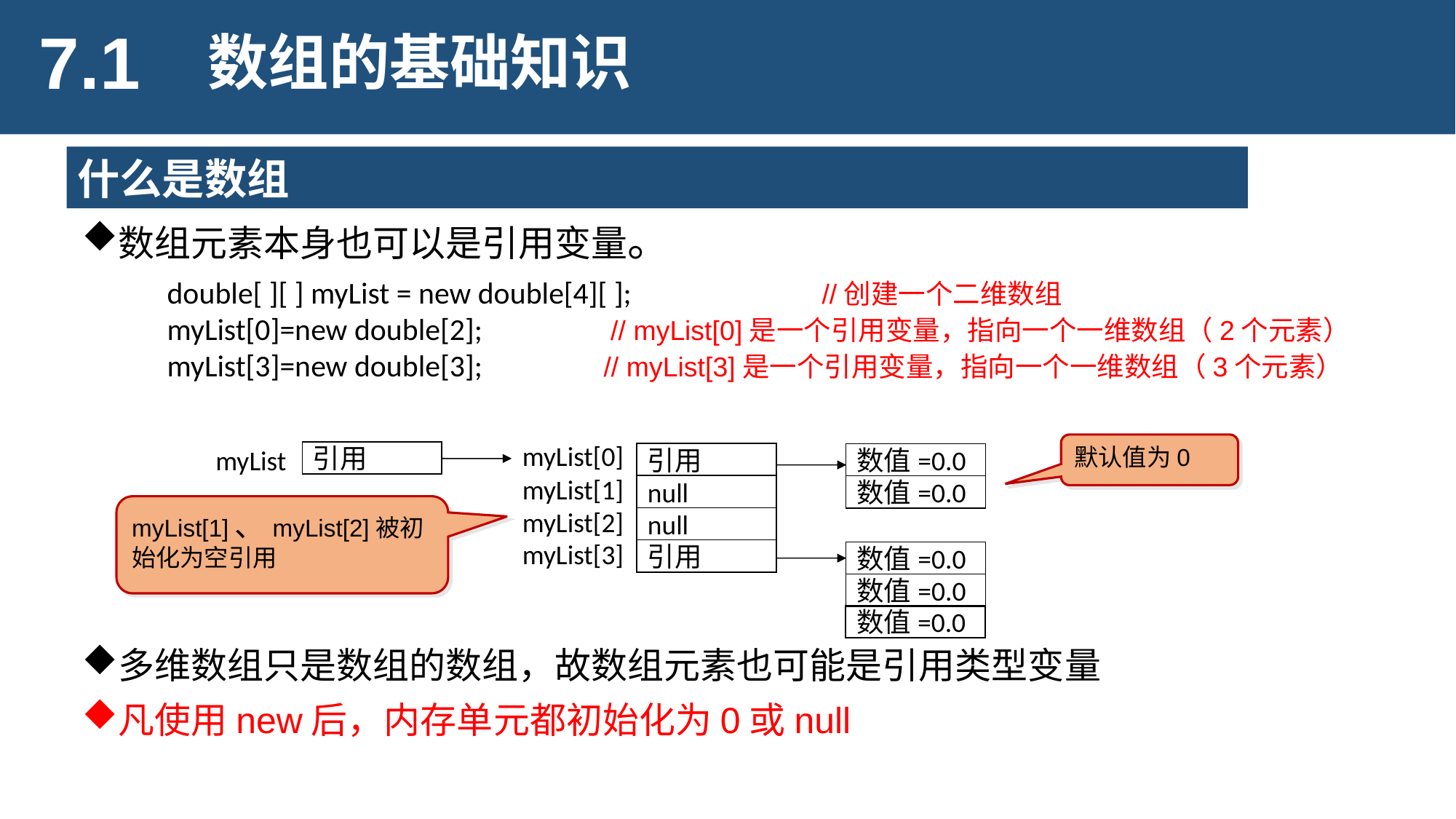

7.1
数组的基础知识
什么是数组
数组元素本身也可以是引用变量。

多维数组只是数组的数组，故数组元素也可能是引用类型变量
凡使用new后，内存单元都初始化为0或null
double[ ][ ] myList = new double[4][ ]; 		//创建一个二维数组
myList[0]=new double[2];		 // myList[0]是一个引用变量，指向一个一维数组（2个元素）
myList[3]=new double[3];		// myList[3]是一个引用变量，指向一个一维数组（3个元素）
myList[0]
引用
myList[1]
null
myList[2]
null
myList[3]
引用
默认值为0
myList
引用

数值=0.0

数值=0.0
myList[1]、myList[2]被初始化为空引用

数值=0.0

数值=0.0
数值=0.0